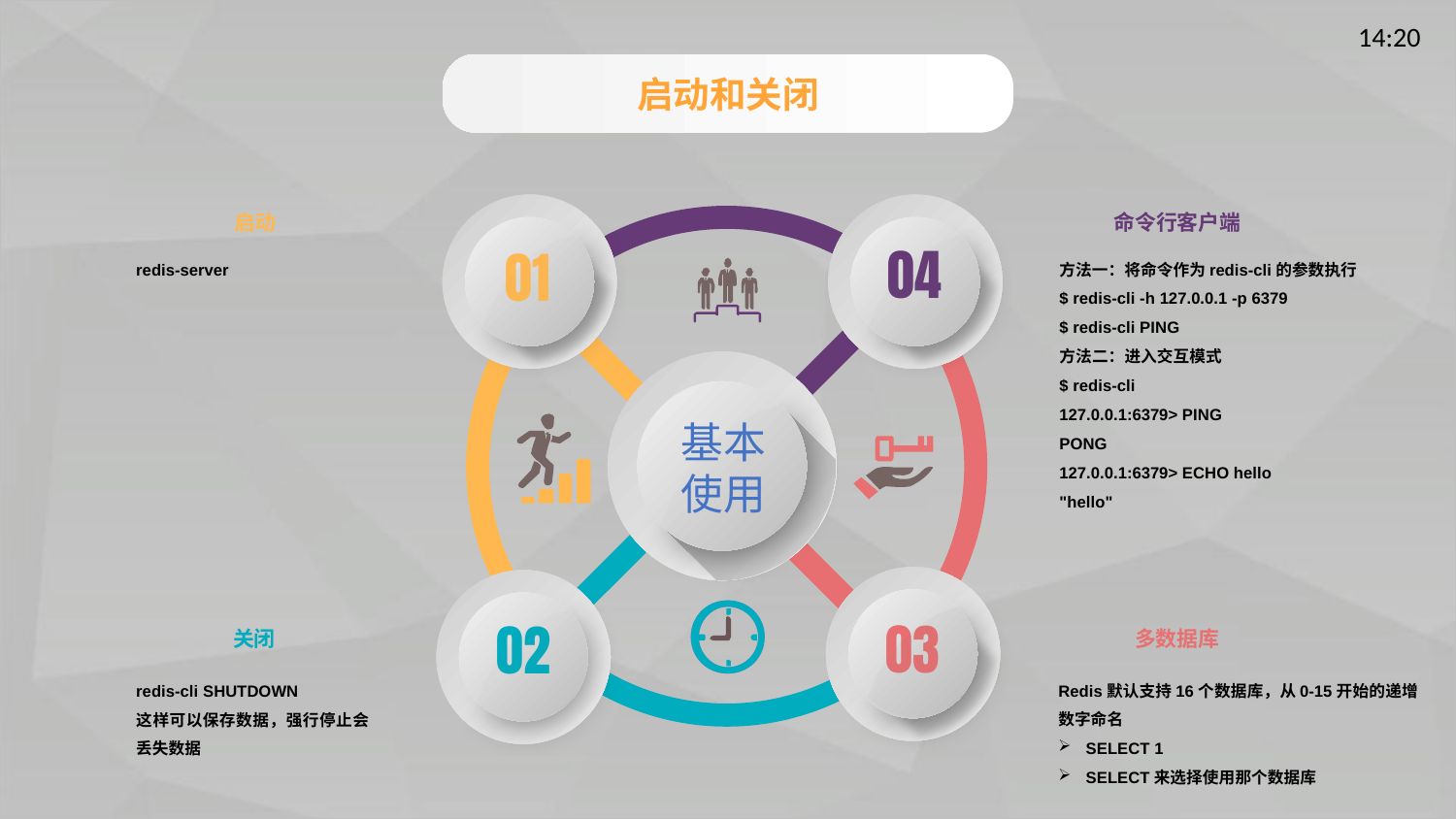

启动和关闭

01

04

启动
命令行客户端
方法一：将命令作为redis-cli的参数执行
$ redis-cli -h 127.0.0.1 -p 6379
$ redis-cli PING
方法二：进入交互模式
$ redis-cli
127.0.0.1:6379> PING
PONG
127.0.0.1:6379> ECHO hello
"hello"
redis-server

基本使用

03

02

关闭
多数据库
redis-cli SHUTDOWN
这样可以保存数据，强行停止会丢失数据
Redis默认支持16个数据库，从0-15开始的递增数字命名
SELECT 1
SELECT来选择使用那个数据库